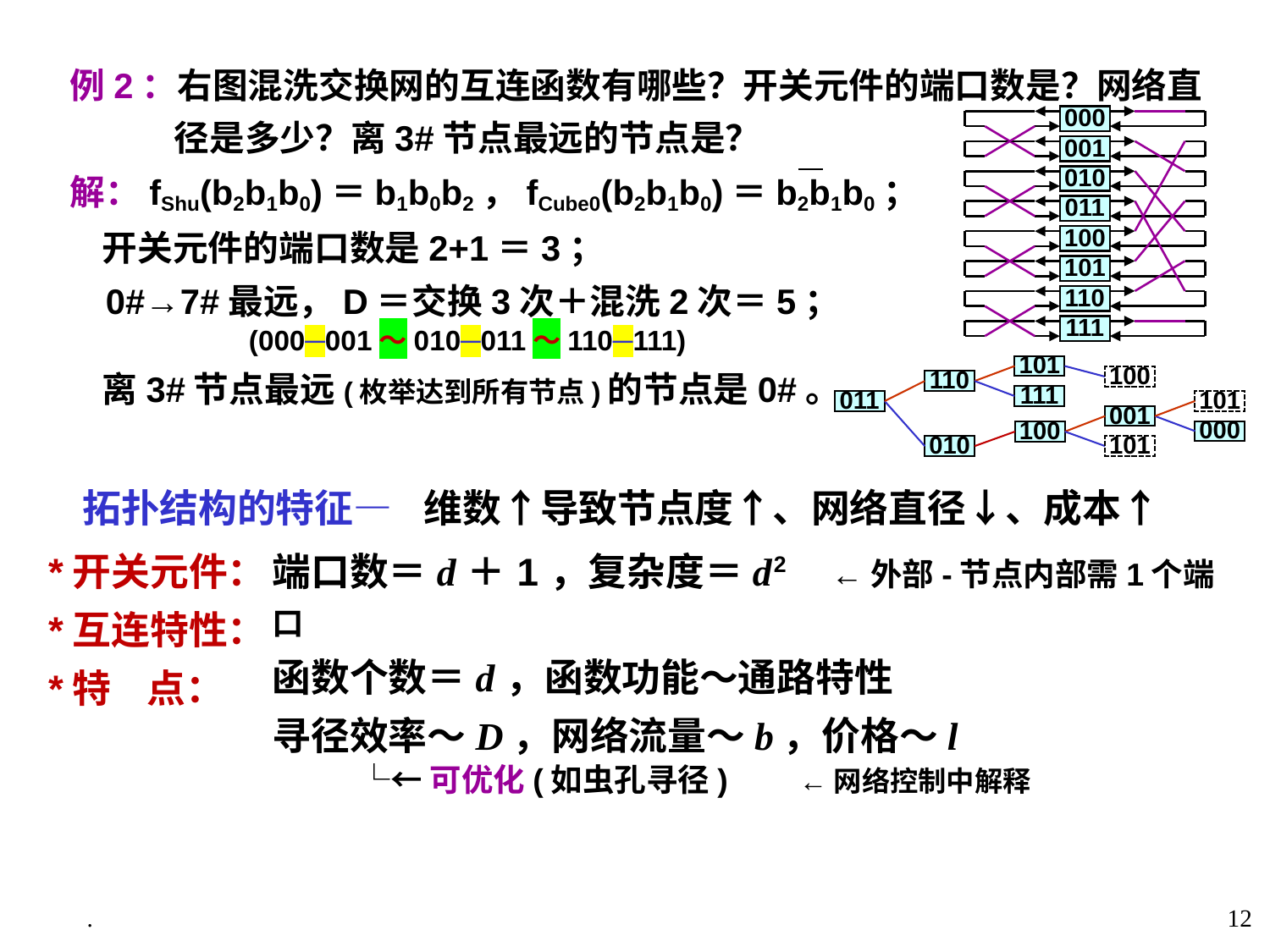

例2：右图混洗交换网的互连函数有哪些？开关元件的端口数是？网络直径是多少？离3#节点最远的节点是？
   解：fShu(b2b1b0)＝b1b0b2，fCube0(b2b1b0)＝b2b1b0；
       开关元件的端口数是2+1＝3；
       0#→7#最远，D＝交换3次＋混洗2次＝5；
                           (000─001～010─011～110─111)
       离3#节点最远(枚举达到所有节点)的节点是0#。
000
001
010
011
100
101
110
111
101
100
110
111
101
011
001
000
100
010
101
                维数↑导致节点度↑、网络直径↓、成本↑
端口数＝d＋1，复杂度＝d2    ←外部-节点内部需1个端口
函数个数＝d，函数功能～通路特性
寻径效率～D，网络流量～b，价格～l
            └←可优化(如虫孔寻径)        ←网络控制中解释
    拓扑结构的特征—
 *开关元件：
 *互连特性：
 *特    点：
.
12